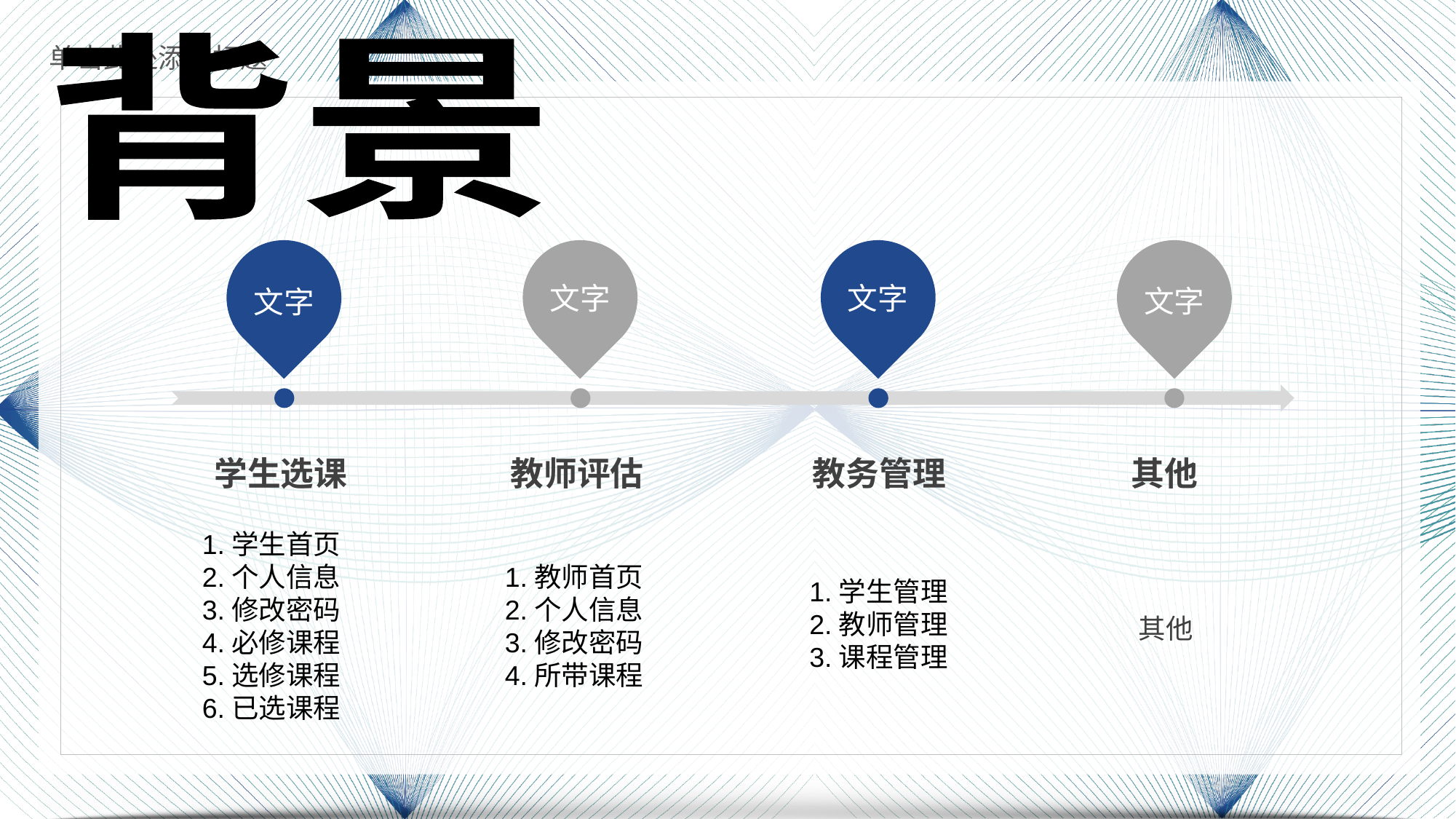

背景

文字

文字

文字

文字

学生选课
教师评估
教务管理
其他
1.学生首页
2.个人信息
3.修改密码
4.必修课程
5.选修课程
6.已选课程
1.教师首页
2.个人信息
3.修改密码
4.所带课程
1.学生管理
2.教师管理
3.课程管理
其他